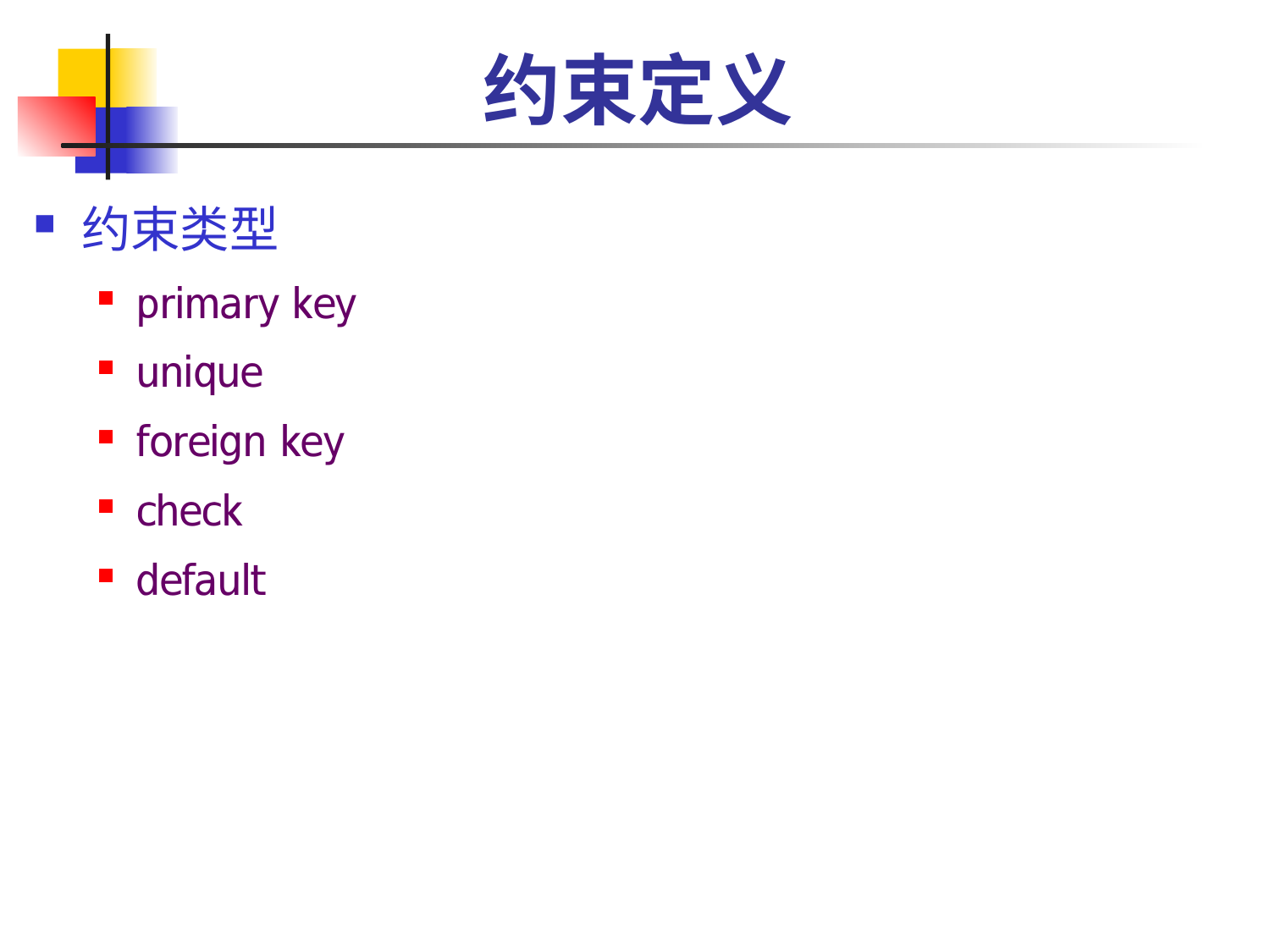

# 约束定义
约束类型
primary key
unique
foreign key
check
default